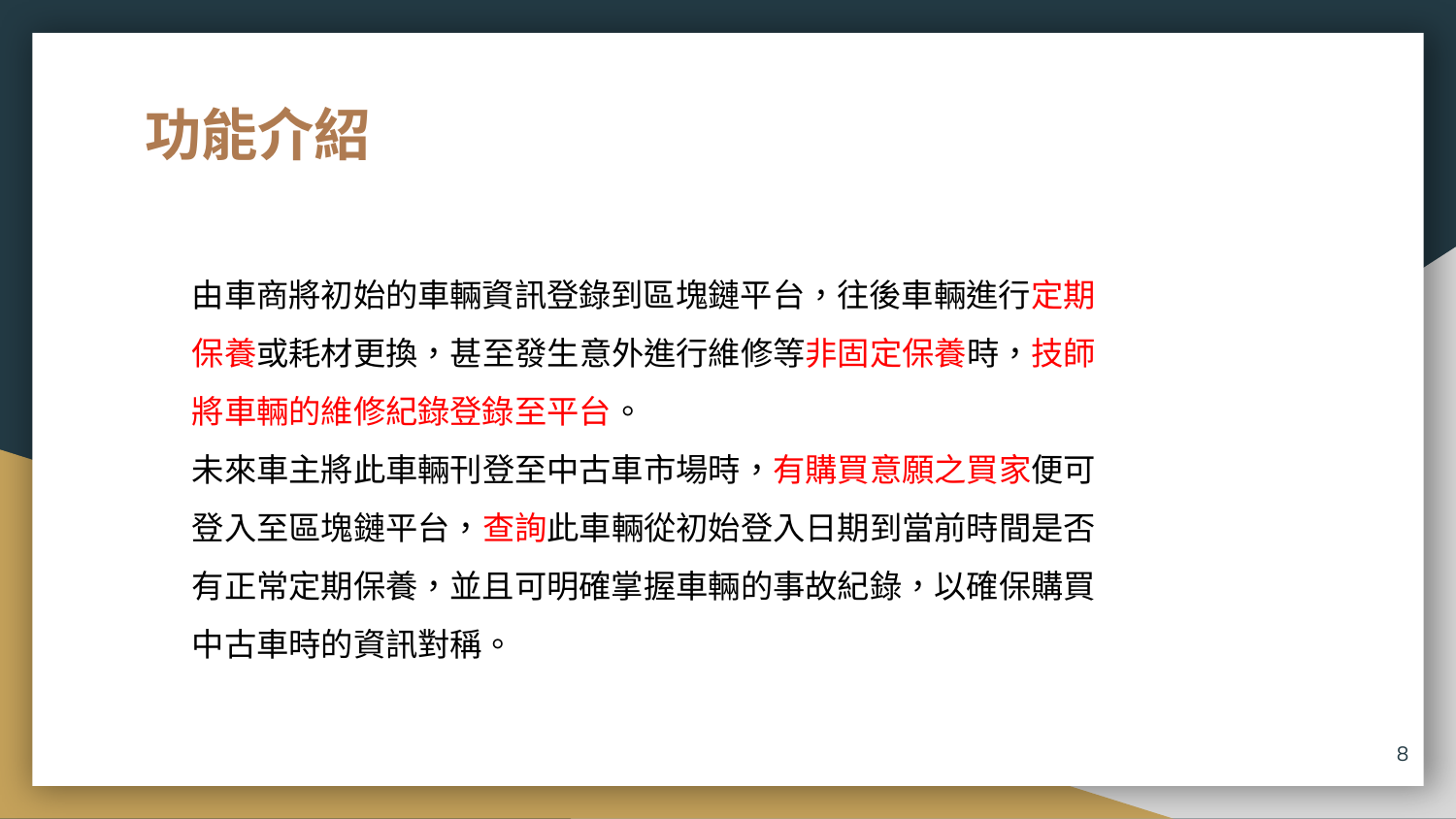

# 功能介紹
由車商將初始的車輛資訊登錄到區塊鏈平台，往後車輛進行定期保養或耗材更換，甚至發生意外進行維修等非固定保養時，技師將車輛的維修紀錄登錄至平台。
未來車主將此車輛刊登至中古車市場時，有購買意願之買家便可登入至區塊鏈平台，查詢此車輛從初始登入日期到當前時間是否有正常定期保養，並且可明確掌握車輛的事故紀錄，以確保購買中古車時的資訊對稱。
8